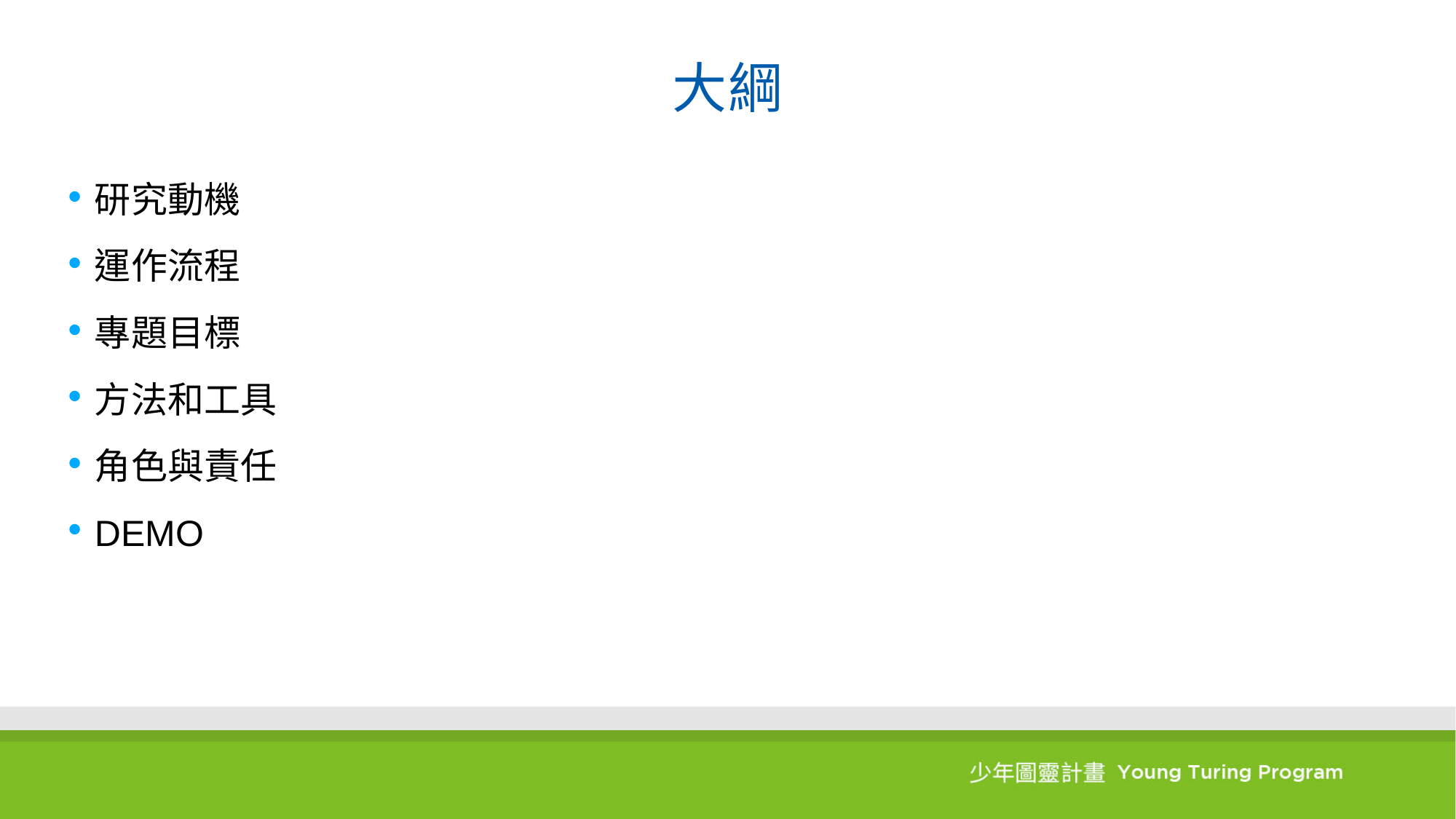

# 大綱
研究動機
運作流程
專題目標
方法和工具
角色與責任
DEMO